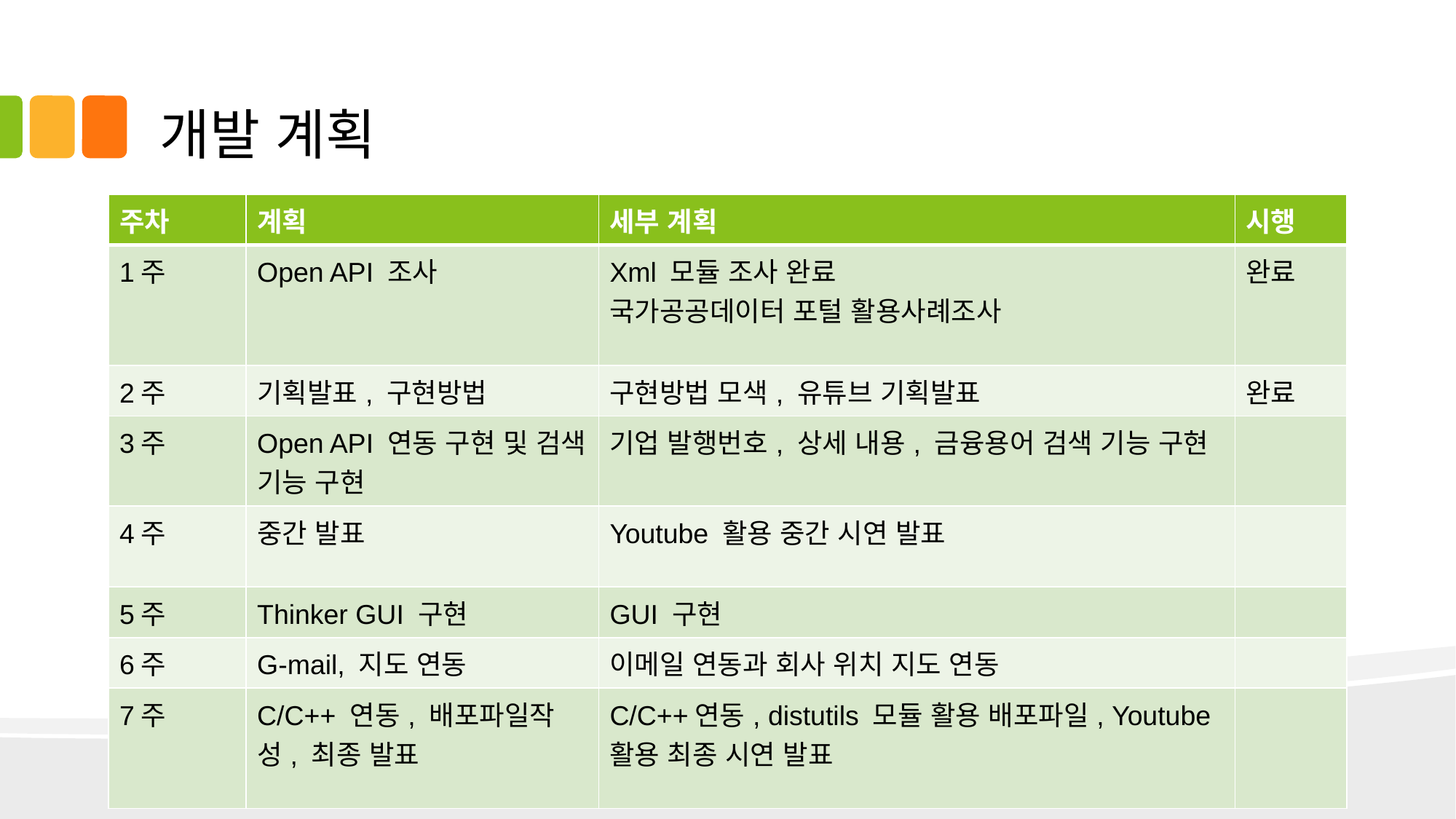

# 개발 계획
| 주차 | 계획 | 세부 계획 | 시행 |
| --- | --- | --- | --- |
| 1주 | Open API 조사 | Xml 모듈 조사 완료 국가공공데이터 포털 활용사례조사 | 완료 |
| 2주 | 기획발표, 구현방법 | 구현방법 모색, 유튜브 기획발표 | 완료 |
| 3주 | Open API 연동 구현 및 검색 기능 구현 | 기업 발행번호, 상세 내용, 금융용어 검색 기능 구현 |  |
| 4주 | 중간 발표 | Youtube 활용 중간 시연 발표 |  |
| 5주 | Thinker GUI 구현 | GUI 구현 |  |
| 6주 | G-mail, 지도 연동 | 이메일 연동과 회사 위치 지도 연동 |  |
| 7주 | C/C++ 연동, 배포파일작성, 최종 발표 | C/C++연동, distutils 모듈 활용 배포파일, Youtube 활용 최종 시연 발표 |  |